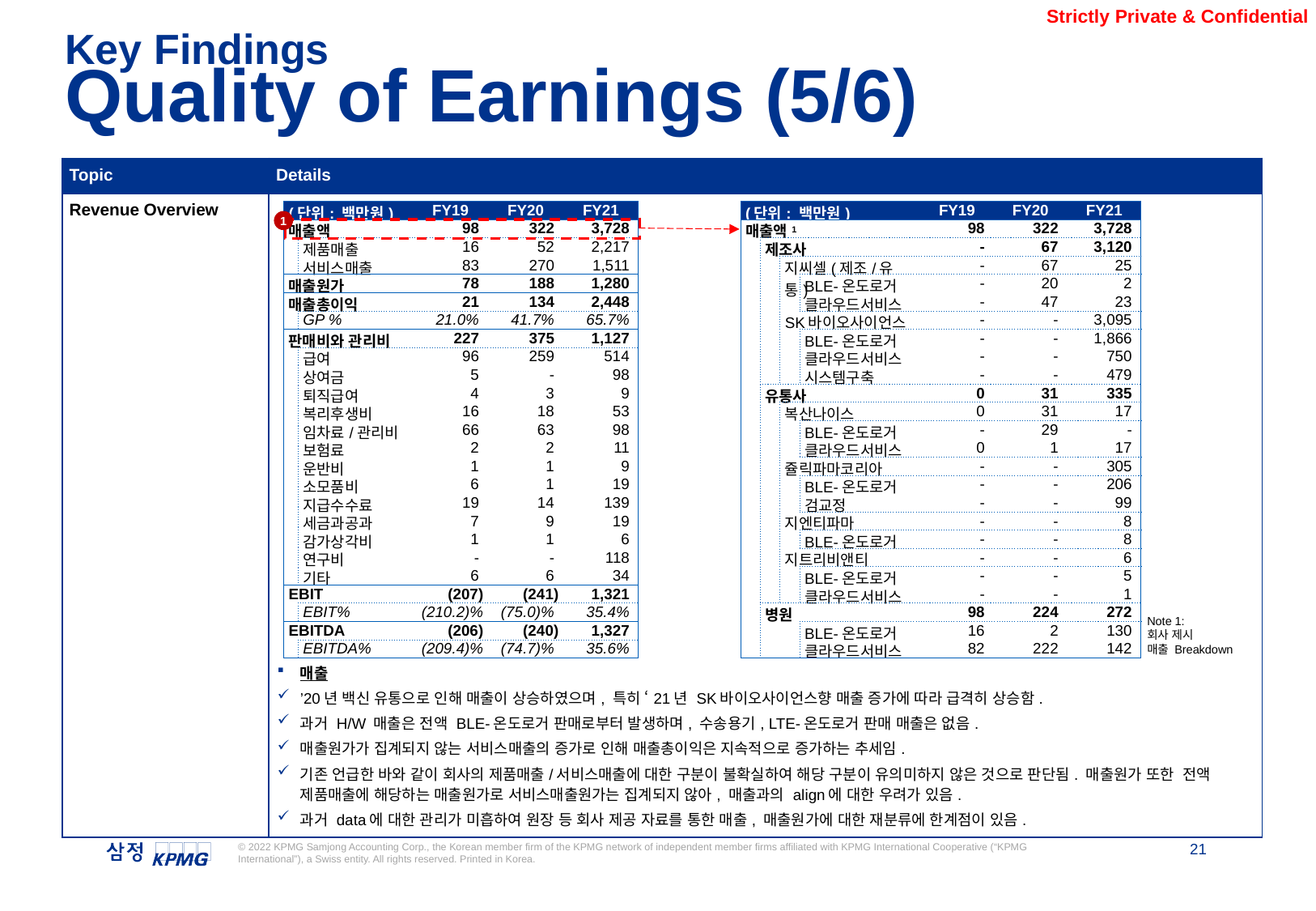

Key Findings
Quality of Earnings (5/6)
| Topic | Details |
| --- | --- |
| Revenue Overview | 매출 ’20년 백신 유통으로 인해 매출이 상승하였으며, 특히 ‘21년 SK바이오사이언스향 매출 증가에 따라 급격히 상승함. 과거 H/W 매출은 전액 BLE-온도로거 판매로부터 발생하며, 수송용기, LTE-온도로거 판매 매출은 없음. 매출원가가 집계되지 않는 서비스매출의 증가로 인해 매출총이익은 지속적으로 증가하는 추세임. 기존 언급한 바와 같이 회사의 제품매출/서비스매출에 대한 구분이 불확실하여 해당 구분이 유의미하지 않은 것으로 판단됨. 매출원가 또한 전액 제품매출에 해당하는 매출원가로 서비스매출원가는 집계되지 않아, 매출과의 align에 대한 우려가 있음. 과거 data에 대한 관리가 미흡하여 원장 등 회사 제공 자료를 통한 매출, 매출원가에 대한 재분류에 한계점이 있음. |
| (단위: 백만원) |  | FY19 | FY20 | FY21 |
| --- | --- | --- | --- | --- |
| 매출액 |  | 98 | 322 | 3,728 |
|  | 제품매출 | 16 | 52 | 2,217 |
|  | 서비스매출 | 83 | 270 | 1,511 |
| 매출원가 |  | 78 | 188 | 1,280 |
| 매출총이익 |  | 21 | 134 | 2,448 |
|  | GP % | 21.0% | 41.7% | 65.7% |
| 판매비와 관리비 |  | 227 | 375 | 1,127 |
|  | 급여 | 96 | 259 | 514 |
|  | 상여금 | 5 | - | 98 |
|  | 퇴직급여 | 4 | 3 | 9 |
|  | 복리후생비 | 16 | 18 | 53 |
|  | 임차료/관리비 | 66 | 63 | 98 |
|  | 보험료 | 2 | 2 | 11 |
|  | 운반비 | 1 | 1 | 9 |
|  | 소모품비 | 6 | 1 | 19 |
|  | 지급수수료 | 19 | 14 | 139 |
|  | 세금과공과 | 7 | 9 | 19 |
|  | 감가상각비 | 1 | 1 | 6 |
|  | 연구비 | - | - | 118 |
|  | 기타 | 6 | 6 | 34 |
| EBIT |  | (207) | (241) | 1,321 |
|  | EBIT% | (210.2)% | (75.0)% | 35.4% |
| EBITDA |  | (206) | (240) | 1,327 |
|  | EBITDA% | (209.4)% | (74.7)% | 35.6% |
| (단위: 백만원) |  |  |  | FY19 | FY20 | FY21 |
| --- | --- | --- | --- | --- | --- | --- |
| 매출액1 |  |  |  | 98 | 322 | 3,728 |
|  | 제조사 |  |  | - | 67 | 3,120 |
|  |  | 지씨셀(제조/유통) |  | - | 67 | 25 |
|  |  |  | BLE-온도로거 | - | 20 | 2 |
|  |  |  | 클라우드서비스 | - | 47 | 23 |
|  |  | SK바이오사이언스 |  | - | - | 3,095 |
|  |  |  | BLE-온도로거 | - | - | 1,866 |
|  |  |  | 클라우드서비스 | - | - | 750 |
|  |  |  | 시스템구축 | - | - | 479 |
|  | 유통사 |  |  | 0 | 31 | 335 |
|  |  | 복산나이스 |  | 0 | 31 | 17 |
|  |  |  | BLE-온도로거 | - | 29 | - |
|  |  |  | 클라우드서비스 | 0 | 1 | 17 |
|  |  | 쥴릭파마코리아 |  | - | - | 305 |
|  |  |  | BLE-온도로거 | - | - | 206 |
|  |  |  | 검교정 | - | - | 99 |
|  |  | 지엔티파마 |  | - | - | 8 |
|  |  |  | BLE-온도로거 | - | - | 8 |
|  |  | 지트리비앤티 |  | - | - | 6 |
|  |  |  | BLE-온도로거 | - | - | 5 |
|  |  |  | 클라우드서비스 | - | - | 1 |
|  | 병원 |  |  | 98 | 224 | 272 |
|  |  |  | BLE-온도로거 | 16 | 2 | 130 |
|  |  |  | 클라우드서비스 | 82 | 222 | 142 |
1

Note 1:
회사 제시
매출 Breakdown